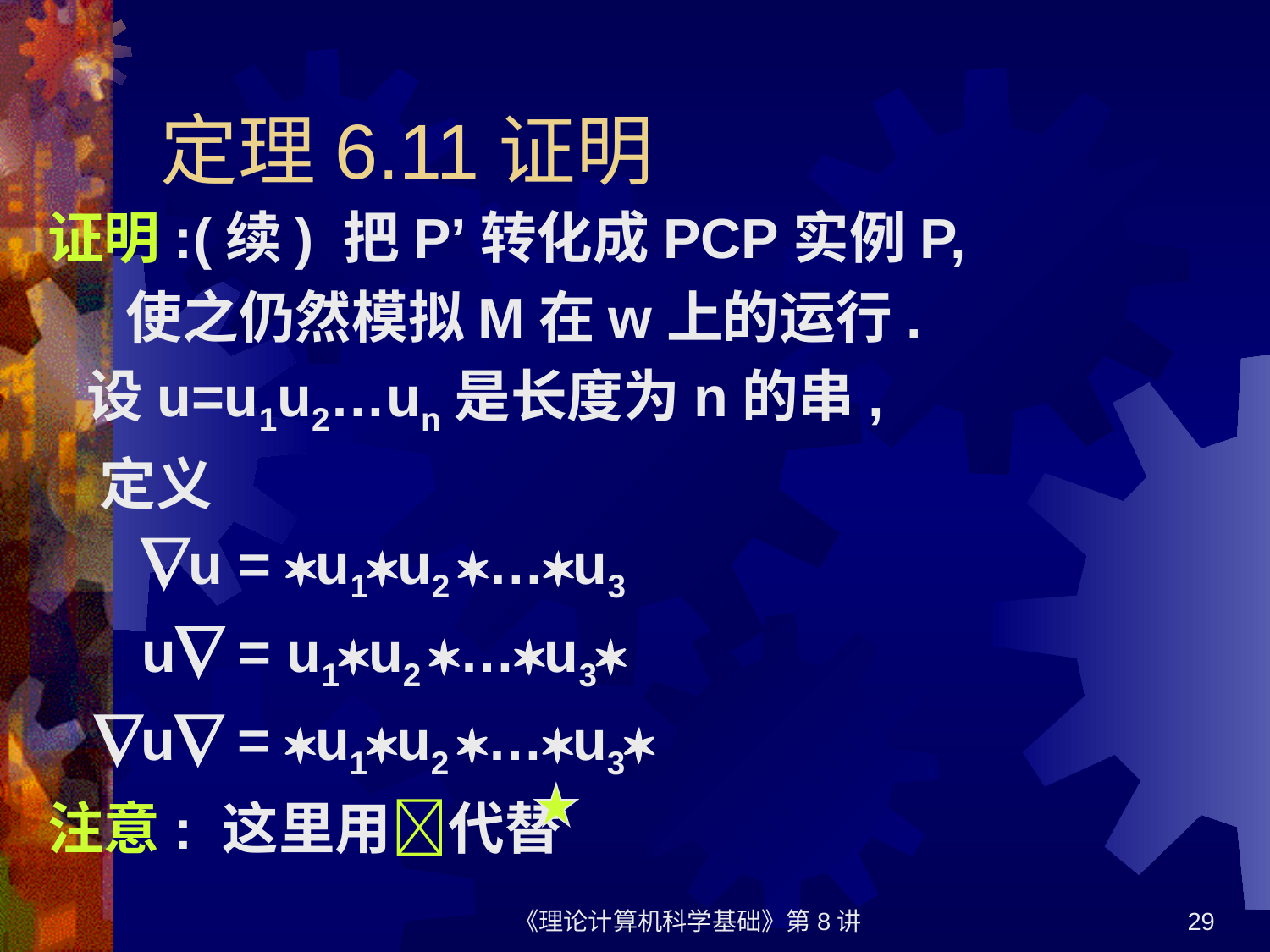

# 定理6.11证明
证明:(续) 把P’转化成PCP实例P,
     使之仍然模拟M在w上的运行.
  设u=u1u2…un是长度为n的串,
   定义
      ∇u = ∗u1∗u2 ∗…∗u3
      u∇ = u1∗u2 ∗…∗u3∗
   ∇u∇ = ∗u1∗u2 ∗…∗u3∗
注意: 这里用∇代替

《理论计算机科学基础》第8讲
29